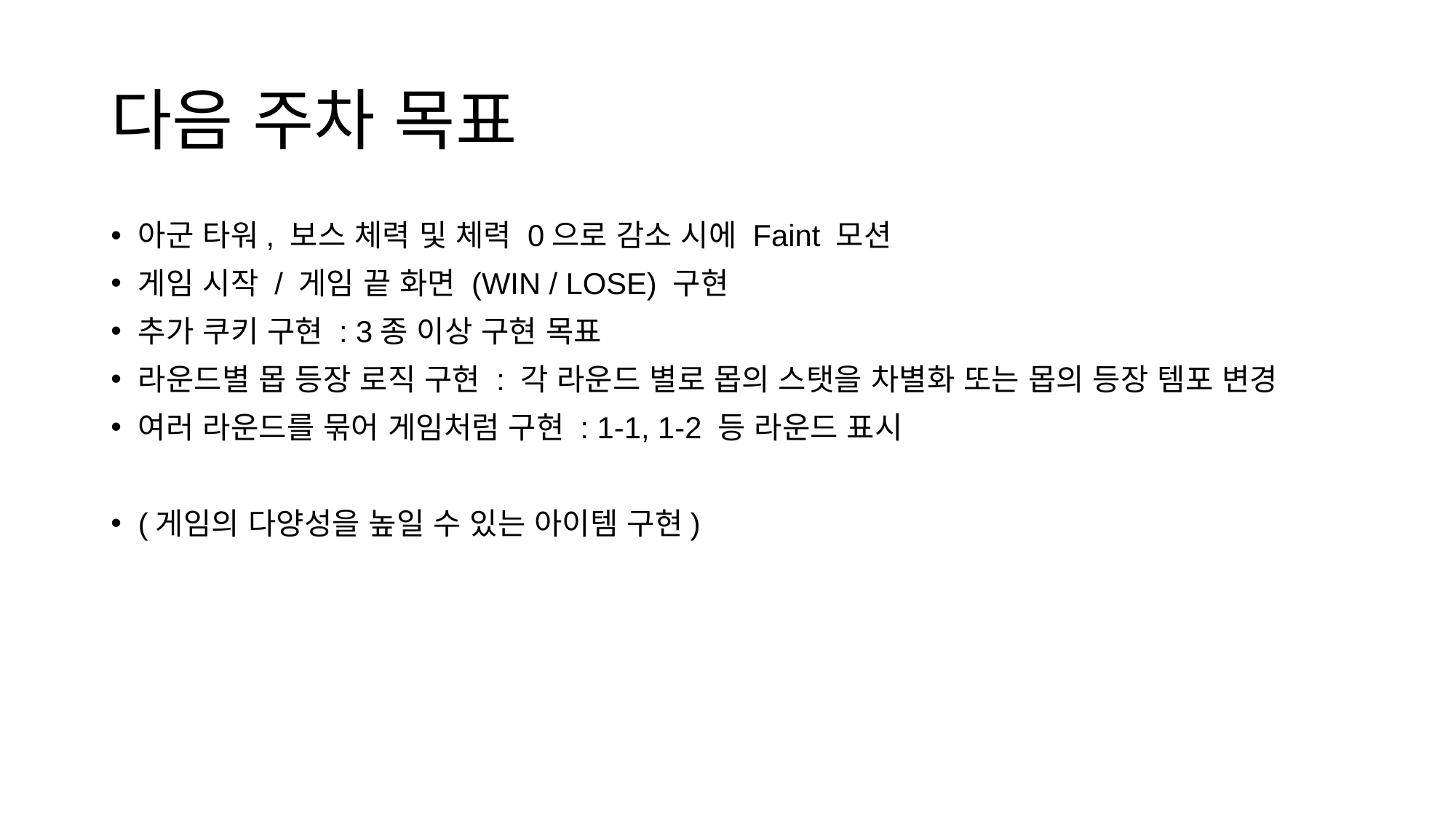

# 다음 주차 목표
아군 타워, 보스 체력 및 체력 0으로 감소 시에 Faint 모션
게임 시작 / 게임 끝 화면 (WIN / LOSE) 구현
추가 쿠키 구현 : 3종 이상 구현 목표
라운드별 몹 등장 로직 구현 : 각 라운드 별로 몹의 스탯을 차별화 또는 몹의 등장 템포 변경
여러 라운드를 묶어 게임처럼 구현 : 1-1, 1-2 등 라운드 표시

(게임의 다양성을 높일 수 있는 아이템 구현)